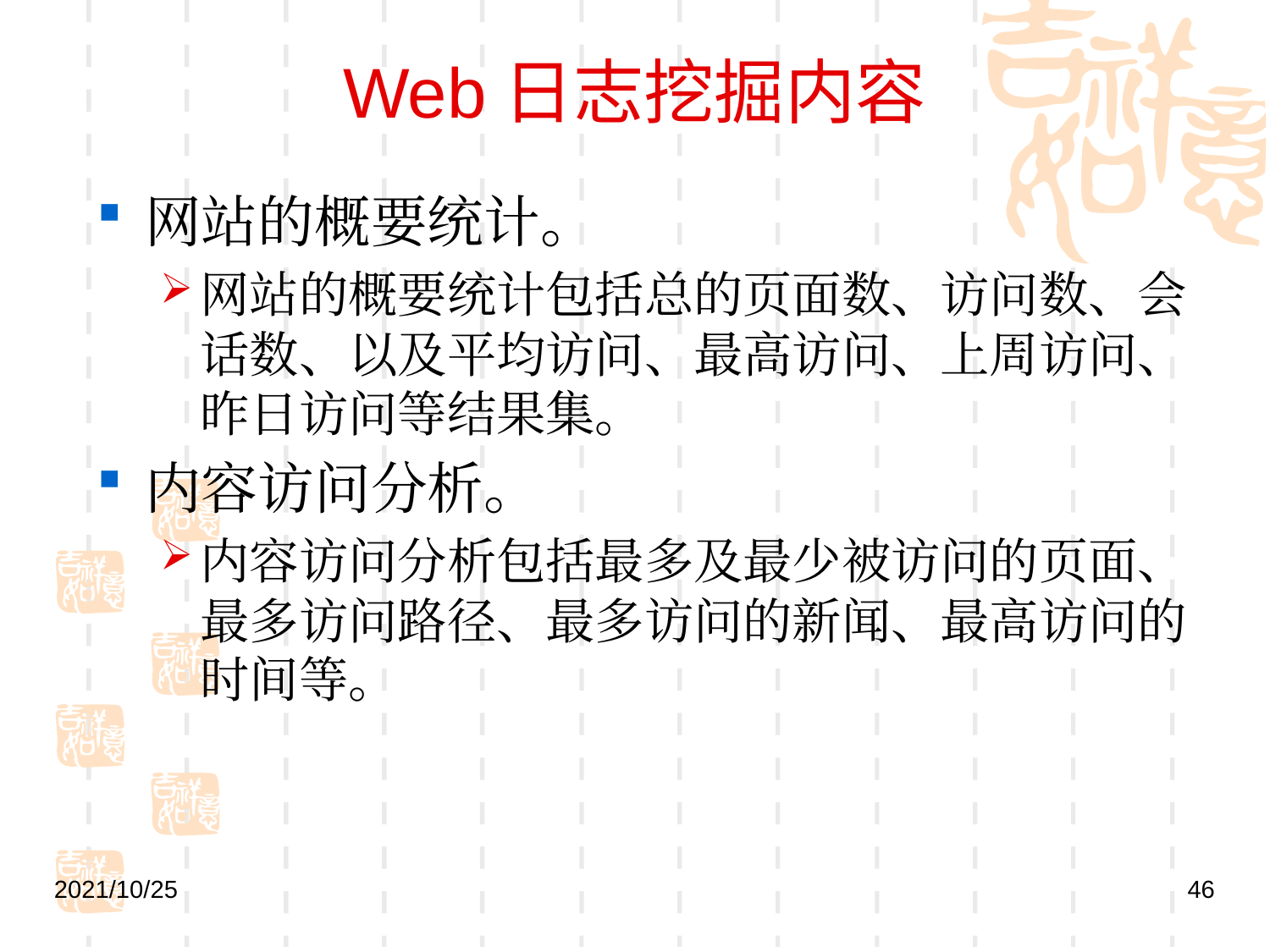

# Web日志挖掘内容
网站的概要统计。
网站的概要统计包括总的页面数、访问数、会话数、以及平均访问、最高访问、上周访问、昨日访问等结果集。
内容访问分析。
内容访问分析包括最多及最少被访问的页面、最多访问路径、最多访问的新闻、最高访问的时间等。

2021/10/25
46